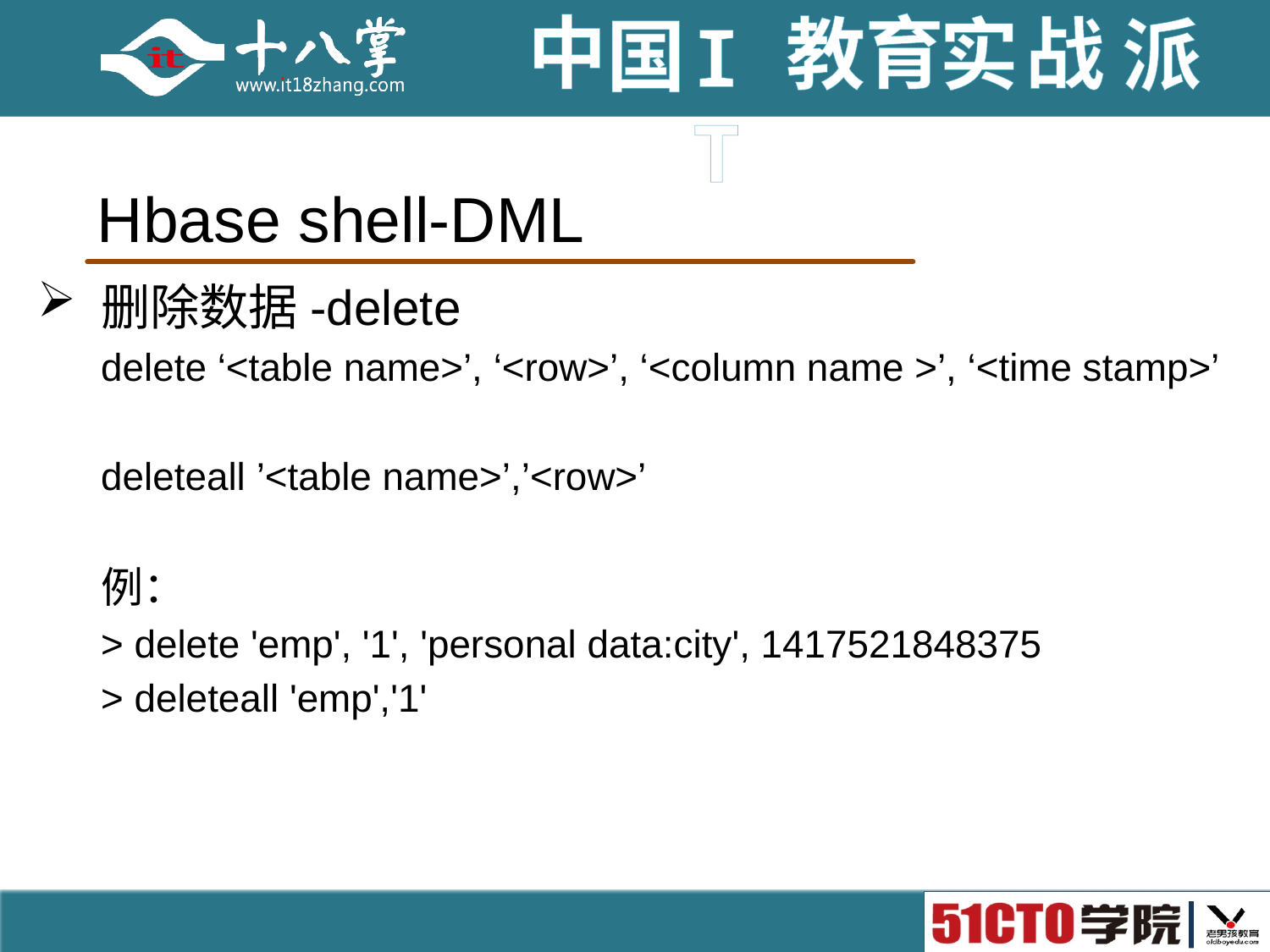

# Hbase shell-DML
删除数据-delete
delete ‘<table name>’, ‘<row>’, ‘<column name >’, ‘<time stamp>’

deleteall ’<table name>’,’<row>’

例：
> delete 'emp', '1', 'personal data:city', 1417521848375
> deleteall 'emp','1'